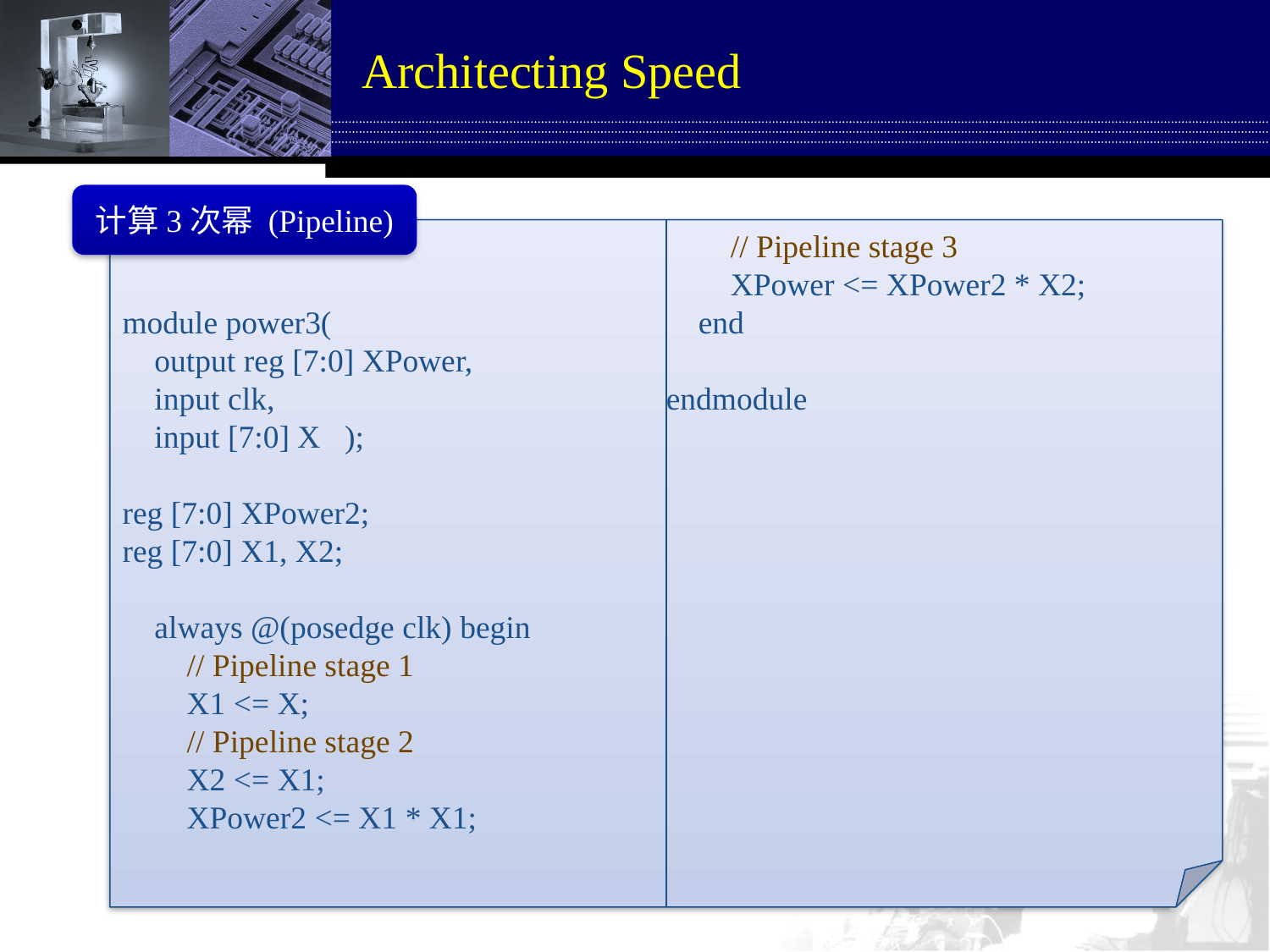

# Architecting Speed

计算3次幂 (Pipeline)

module power3(
    output reg [7:0] XPower,
    input clk,
    input [7:0] X   );

reg [7:0] XPower2;
reg [7:0] X1, X2;

    always @(posedge clk) begin
        // Pipeline stage 1
        X1 <= X;
        // Pipeline stage 2
        X2 <= X1;
        XPower2 <= X1 * X1;
        // Pipeline stage 3
        XPower <= XPower2 * X2;
    end

endmodule